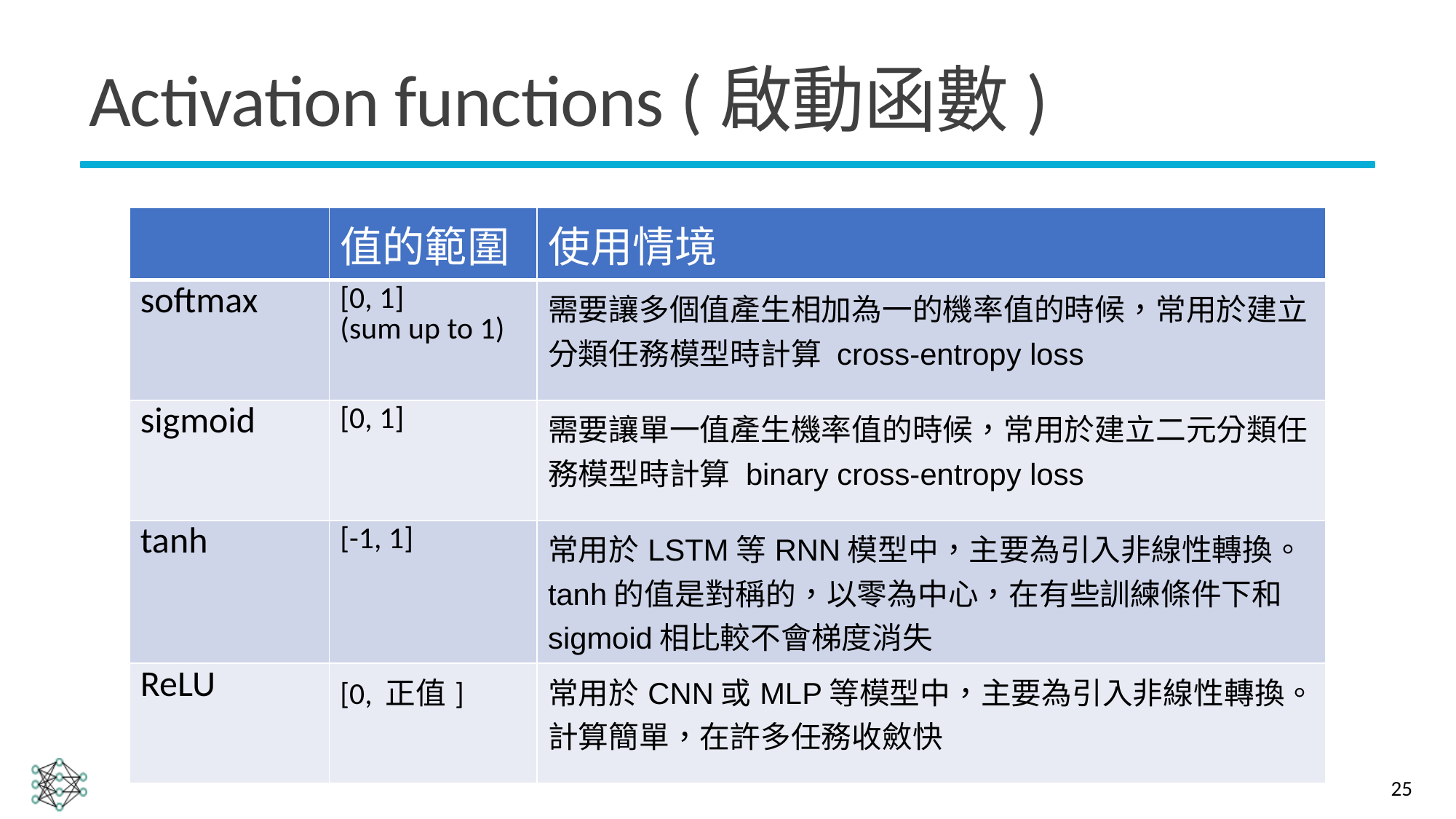

# Activation functions (啟動函數)
|  | 值的範圍 | 使用情境 |
| --- | --- | --- |
| softmax | [0, 1] (sum up to 1) | 需要讓多個值產生相加為一的機率值的時候，常用於建立分類任務模型時計算 cross-entropy loss |
| sigmoid | [0, 1] | 需要讓單一值產生機率值的時候，常用於建立二元分類任務模型時計算 binary cross-entropy loss |
| tanh | [-1, 1] | 常用於LSTM等RNN模型中，主要為引入非線性轉換。tanh的值是對稱的，以零為中心，在有些訓練條件下和sigmoid相比較不會梯度消失 |
| ReLU | [0, 正值] | 常用於CNN或MLP等模型中，主要為引入非線性轉換。計算簡單，在許多任務收斂快 |
25